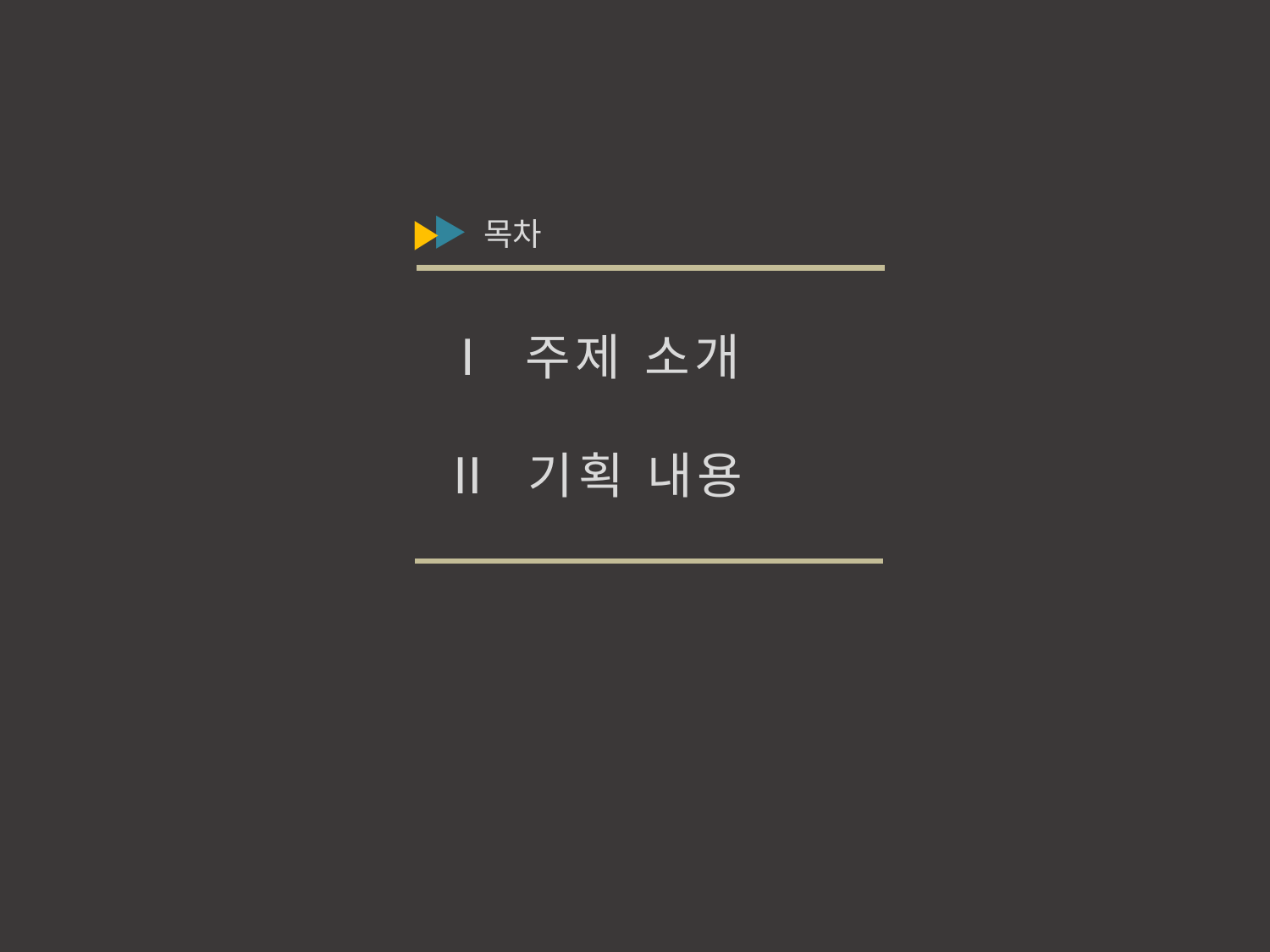

▶
▶ 목차
Ⅰ 주제 소개

Ⅱ 기획 내용